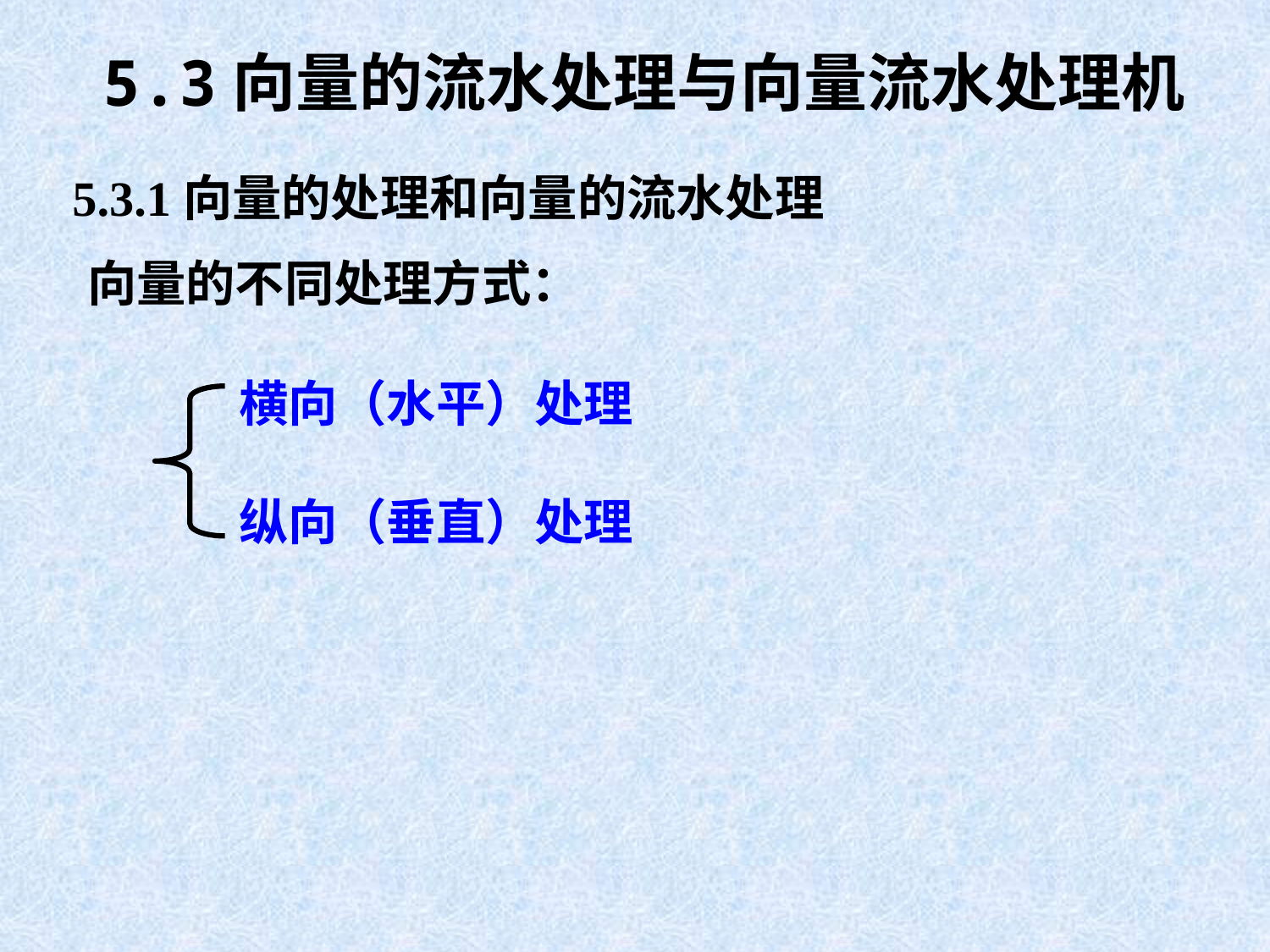

5.3向量的流水处理与向量流水处理机
5.3.1向量的处理和向量的流水处理
向量的不同处理方式：
横向（水平）处理

纵向（垂直）处理